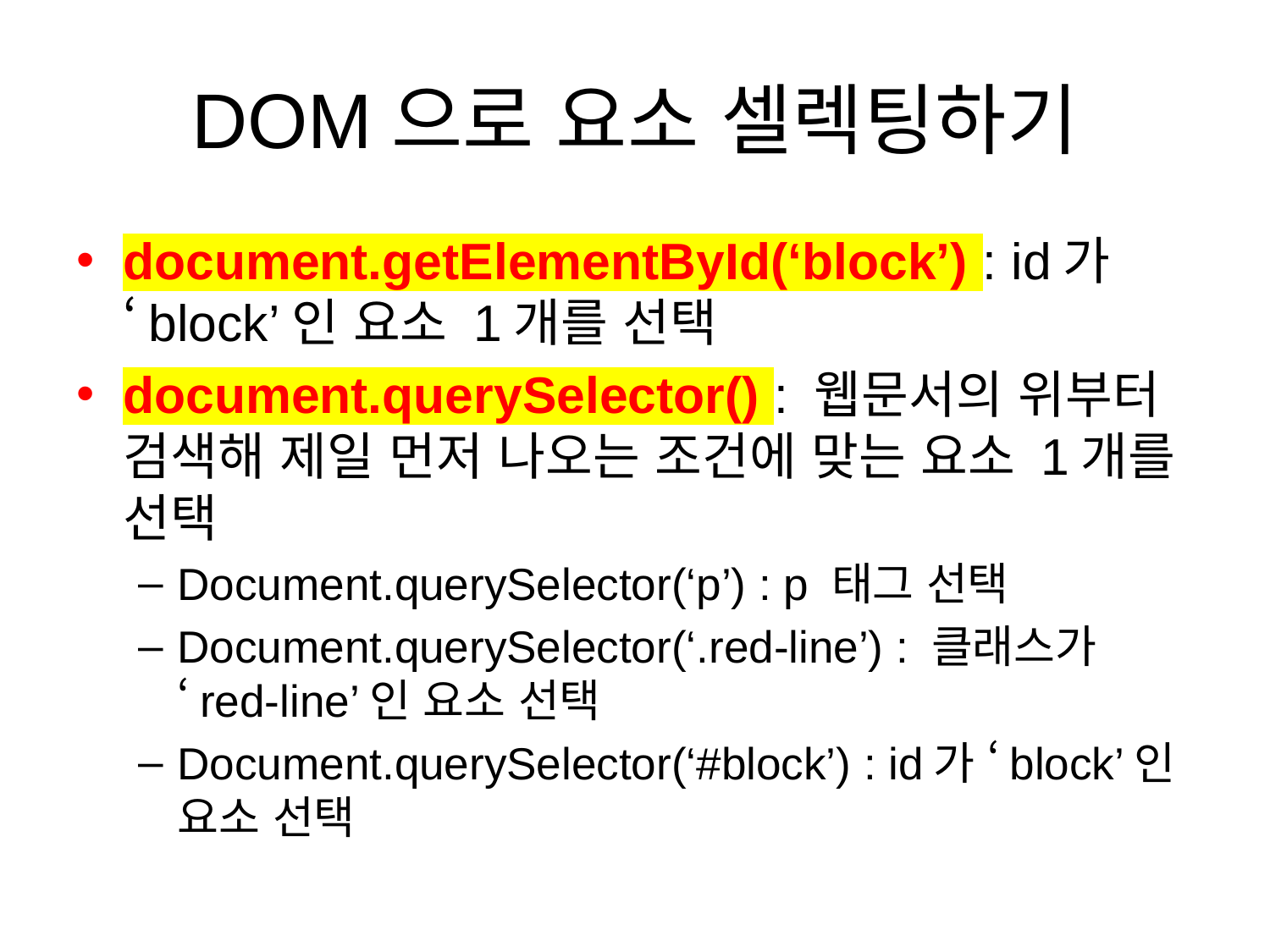

# DOM으로 요소 셀렉팅하기
document.getElementById(‘block’) : id가 ‘block’인 요소 1개를 선택
document.querySelector() : 웹문서의 위부터 검색해 제일 먼저 나오는 조건에 맞는 요소 1개를 선택
Document.querySelector(‘p’) : p 태그 선택
Document.querySelector(‘.red-line’) : 클래스가 ‘red-line’인 요소 선택
Document.querySelector(‘#block’) : id가 ‘block’인 요소 선택